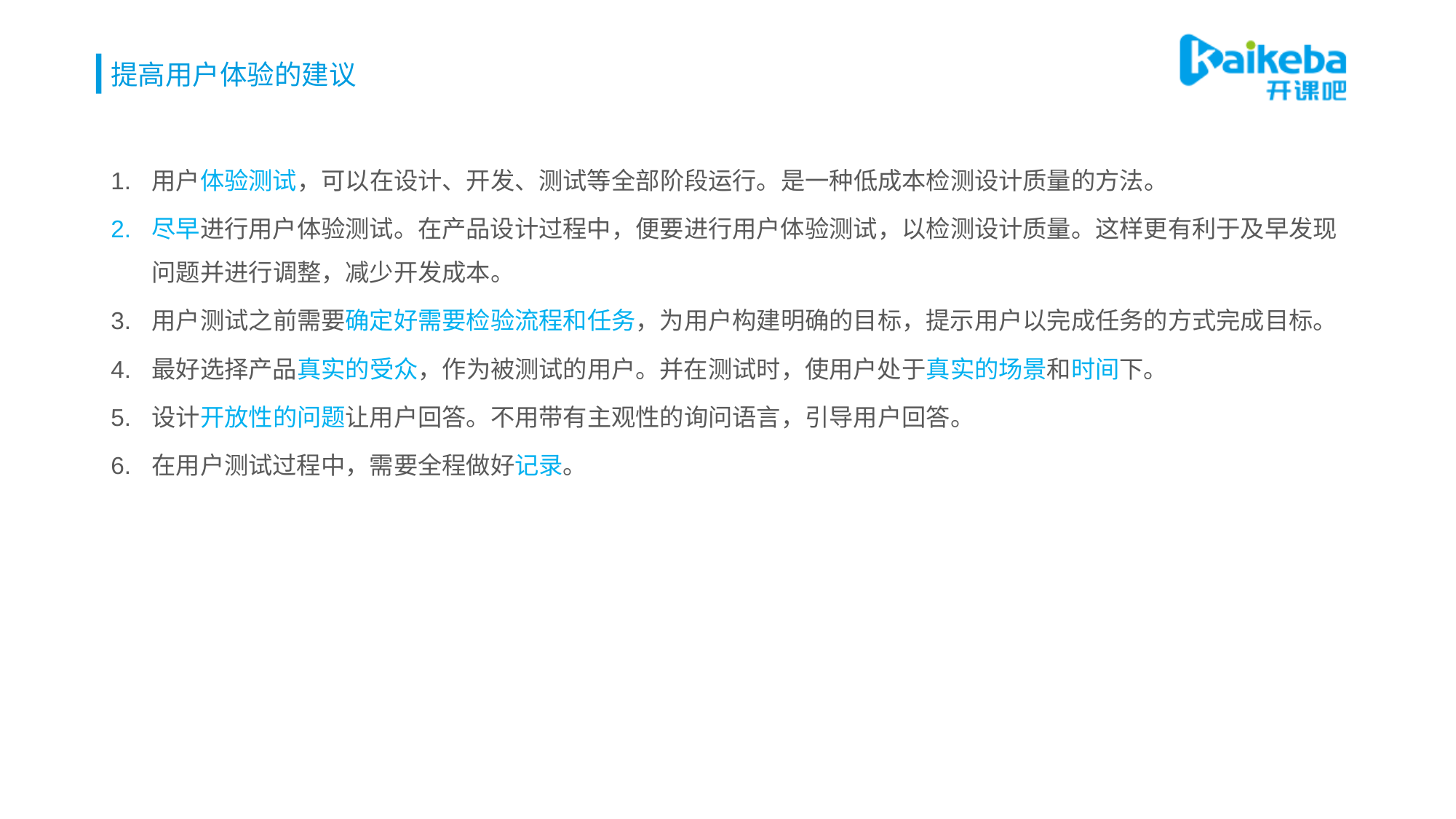

# 提高用户体验的建议
用户体验测试，可以在设计、开发、测试等全部阶段运行。是一种低成本检测设计质量的方法。
尽早进行用户体验测试。在产品设计过程中，便要进行用户体验测试，以检测设计质量。这样更有利于及早发现问题并进行调整，减少开发成本。
用户测试之前需要确定好需要检验流程和任务，为用户构建明确的目标，提示用户以完成任务的方式完成目标。
最好选择产品真实的受众，作为被测试的用户。并在测试时，使用户处于真实的场景和时间下。
设计开放性的问题让用户回答。不用带有主观性的询问语言，引导用户回答。
在用户测试过程中，需要全程做好记录。